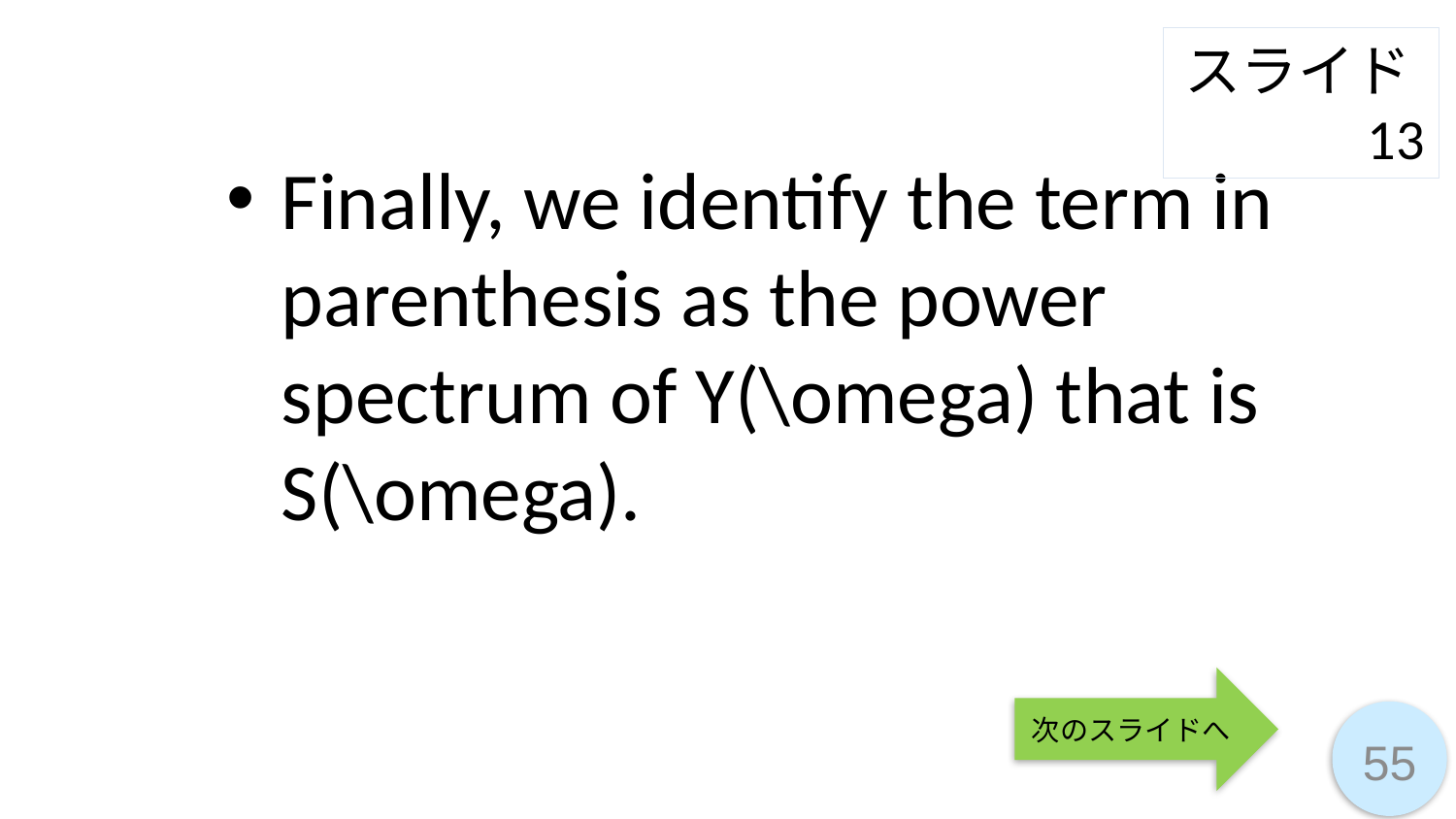

スライド13
Finally, we identify the term in parenthesis as the power spectrum of Y(\omega) that is  S(\omega).
次のスライドへ
55